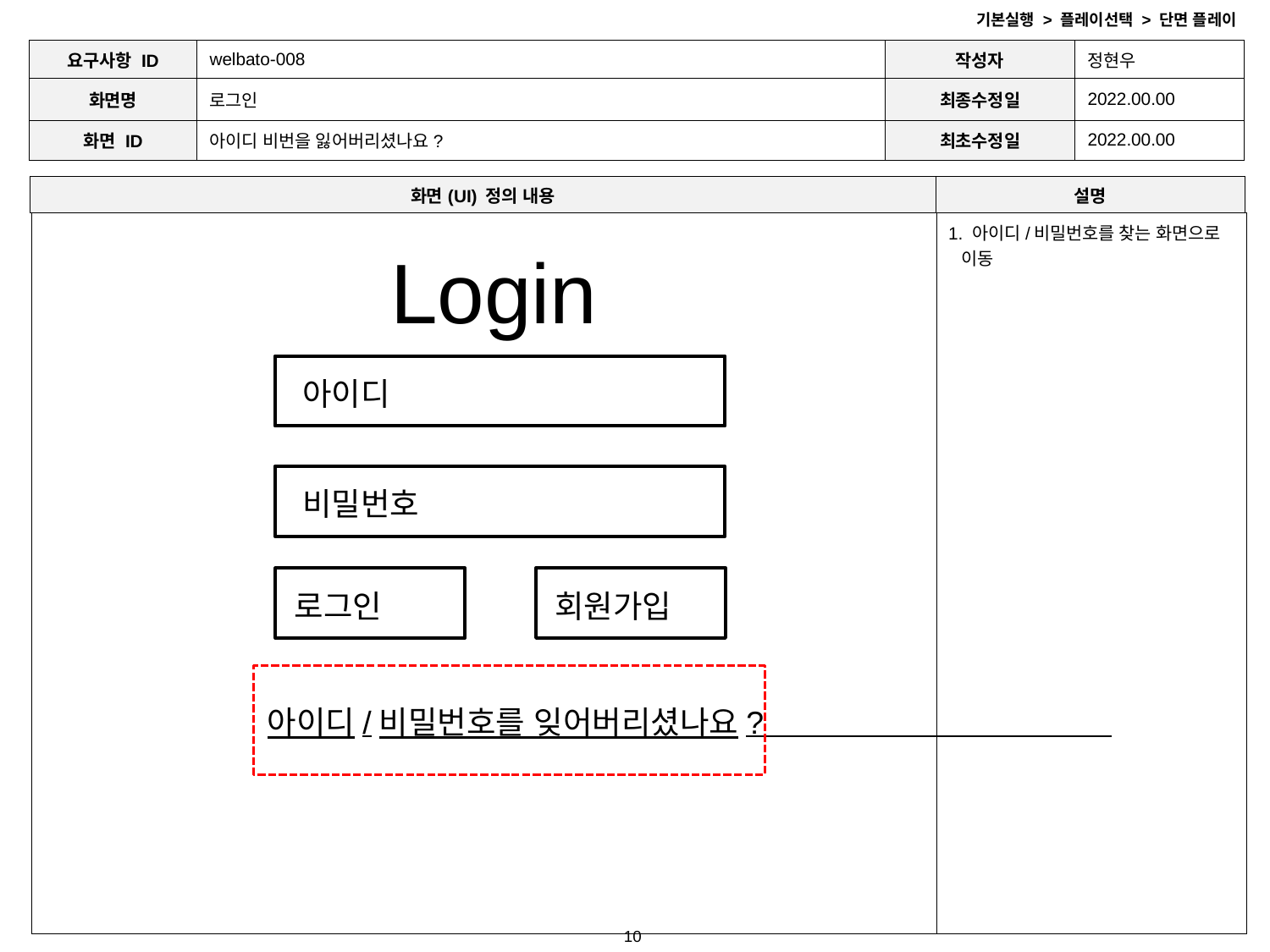

기본실행 > 플레이선택 > 단면 플레이
| 요구사항 ID | welbato-008 | 작성자 | 정현우 |
| --- | --- | --- | --- |
| 화면명 | 로그인 | 최종수정일 | 2022.00.00 |
| 화면 ID | 아이디 비번을 잃어버리셨나요? | 최초수정일 | 2022.00.00 |
| 화면(UI) 정의 내용 | 설명 |
| --- | --- |
|  | 아이디/비밀번호를 찾는 화면으로 이동 |
| --- | --- |
Login
급식
커뮤니티
로그인
학사일정

아이디

비밀번호

로그인

회원가입

아이디/비밀번호를 잊어버리셨나요?